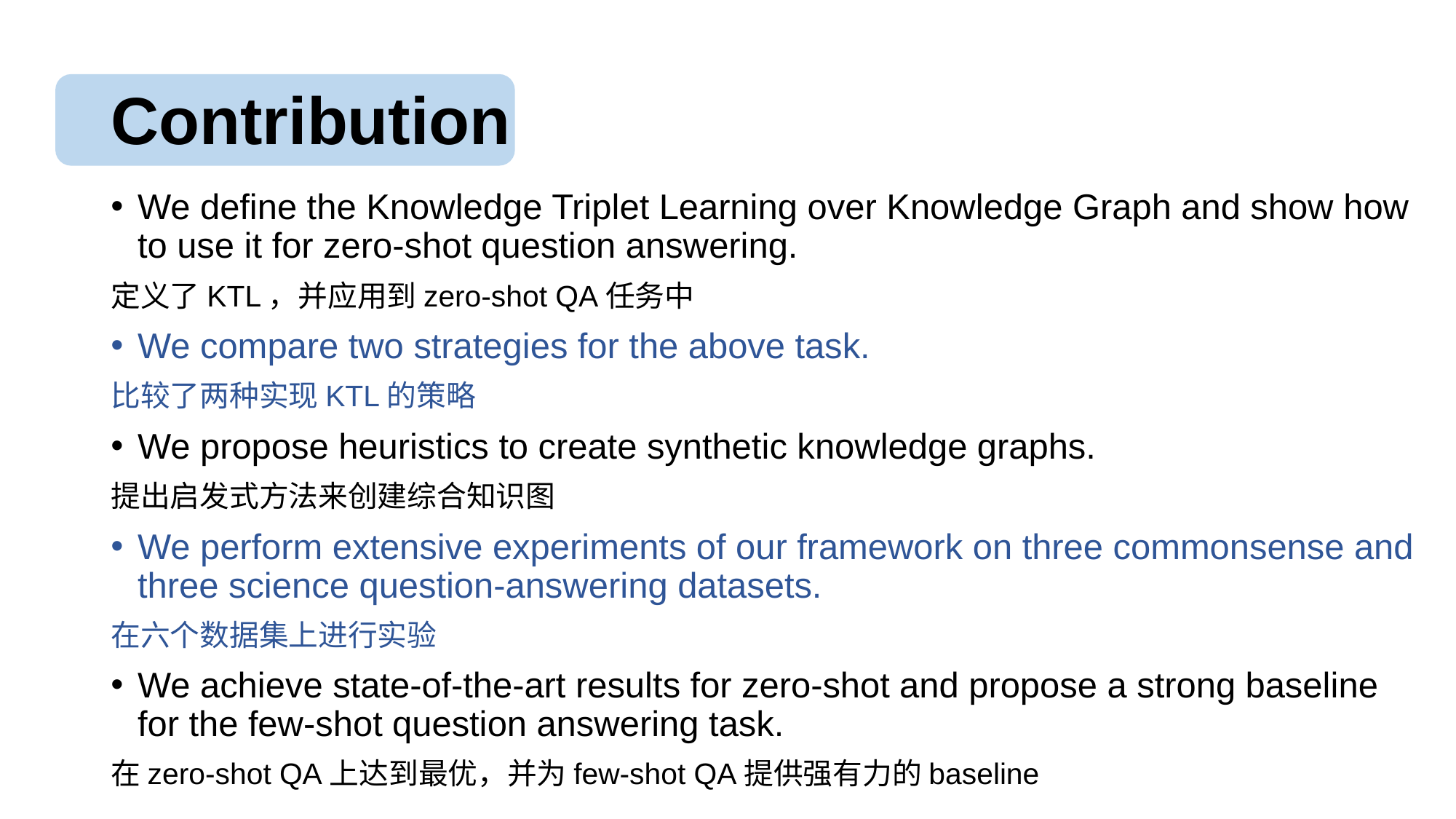

# Contribution

We define the Knowledge Triplet Learning over Knowledge Graph and show how to use it for zero-shot question answering.
定义了KTL，并应用到zero-shot QA任务中
We compare two strategies for the above task.
比较了两种实现KTL的策略
We propose heuristics to create synthetic knowledge graphs.
提出启发式方法来创建综合知识图
We perform extensive experiments of our framework on three commonsense and three science question-answering datasets.
在六个数据集上进行实验
We achieve state-of-the-art results for zero-shot and propose a strong baseline for the few-shot question answering task.
在zero-shot QA上达到最优，并为few-shot QA提供强有力的baseline